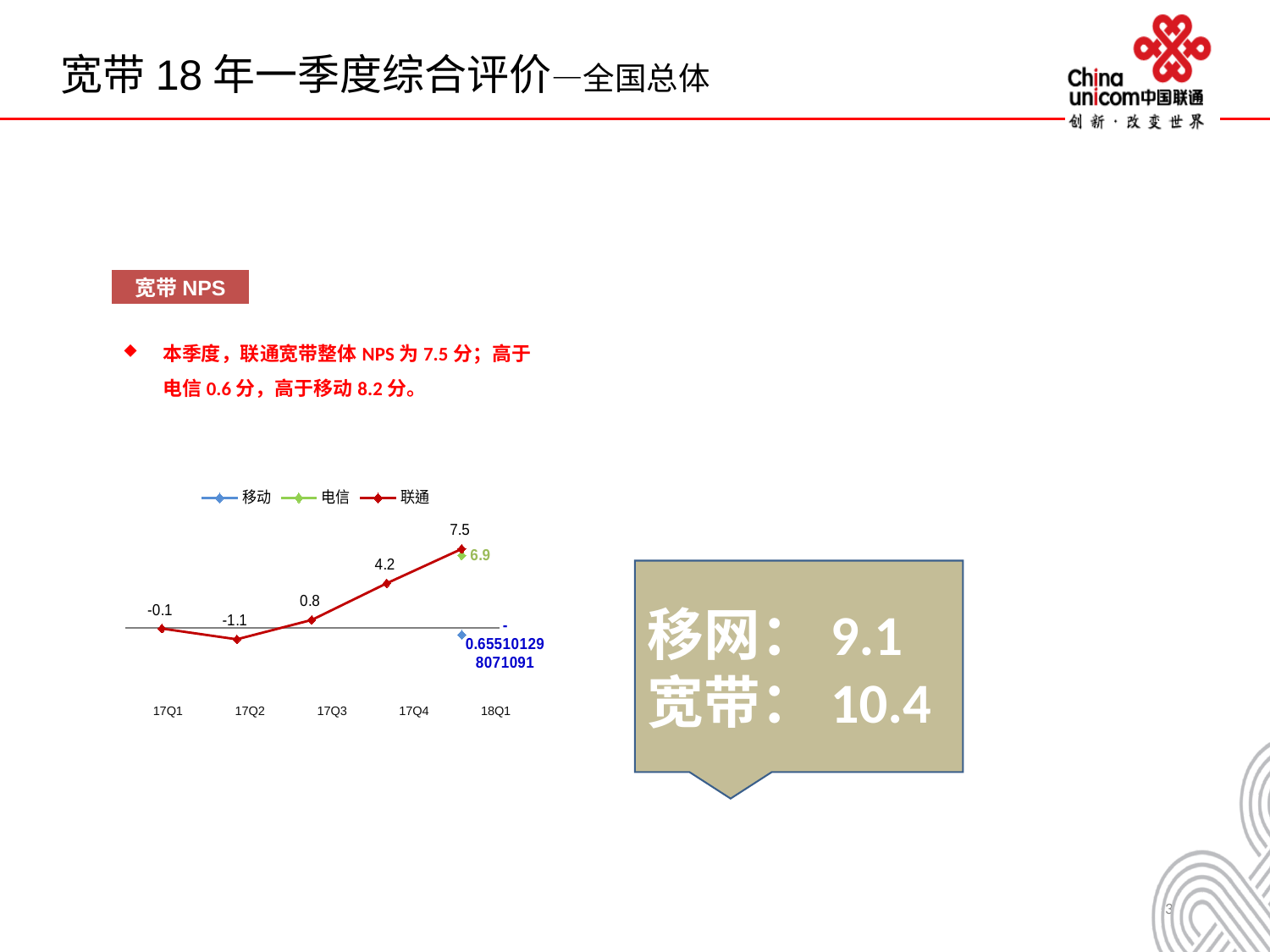

宽带18年一季度综合评价—全国总体
宽带NPS
本季度，联通宽带整体NPS为7.5分；高于电信0.6分，高于移动8.2分。

### Chart

| Category | 移动 | 电信 | 联通 |
|---|---|---|---|
| 17Q1 | None | None | -0.06554422186719103 |
| 17Q2 | None | None | -1.0866678922319586 |
| 17Q3 | None | None | 0.7575602883221366 |
| 17Q4 | None | None | 4.248512511207108 |
| 18Q1 | -0.6551012980710906 | 6.9 | 7.521763962685404 |
移网：9.1
宽带：10.4
| 17Q1 | 17Q2 | 17Q3 | 17Q4 | 18Q1 |
| --- | --- | --- | --- | --- |